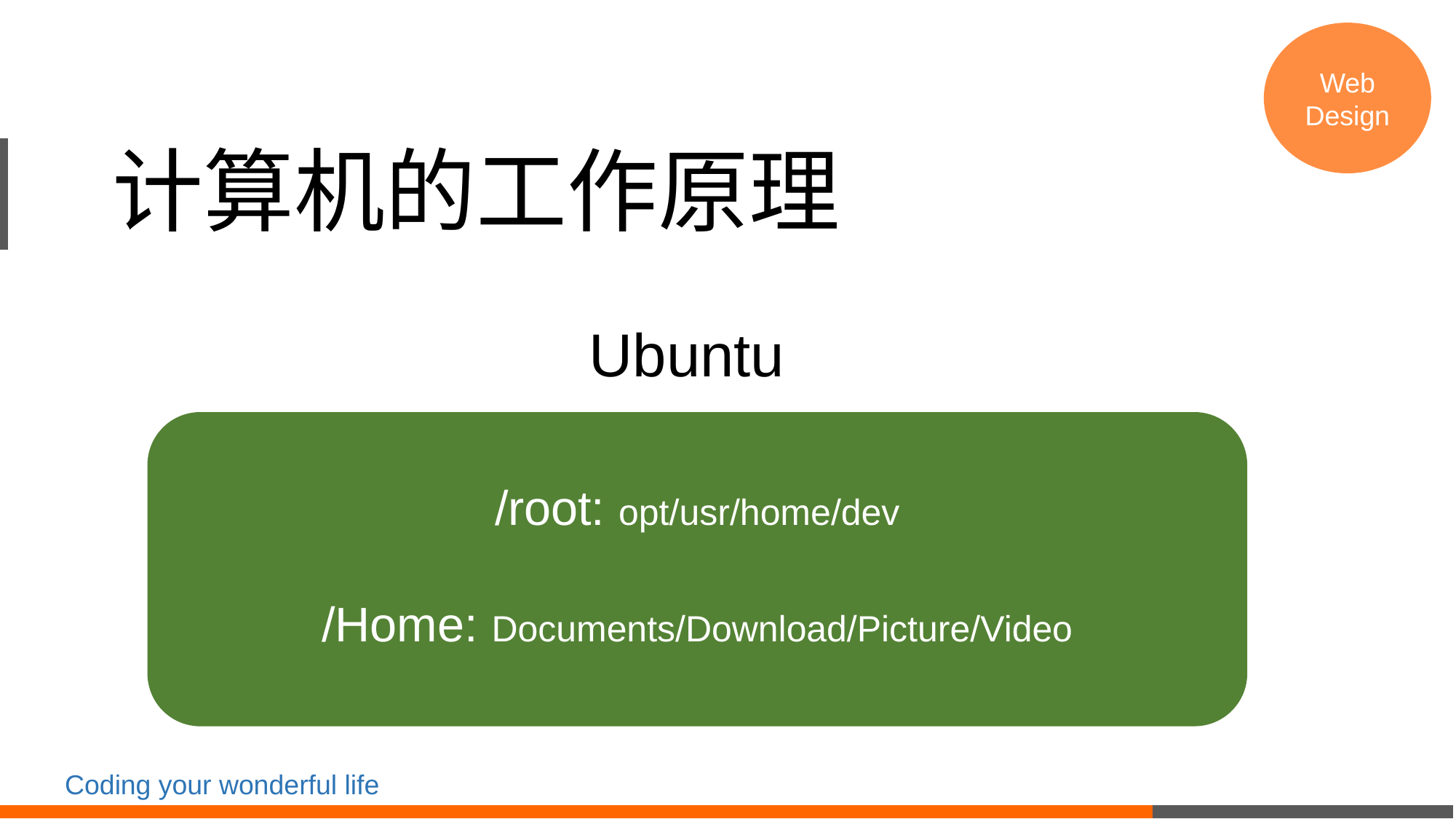

Web Design
# 计算机的工作原理

Ubuntu

/root: opt/usr/home/dev

/Home: Documents/Download/Picture/Video

CPU
中央处理器
Coding your wonderful life